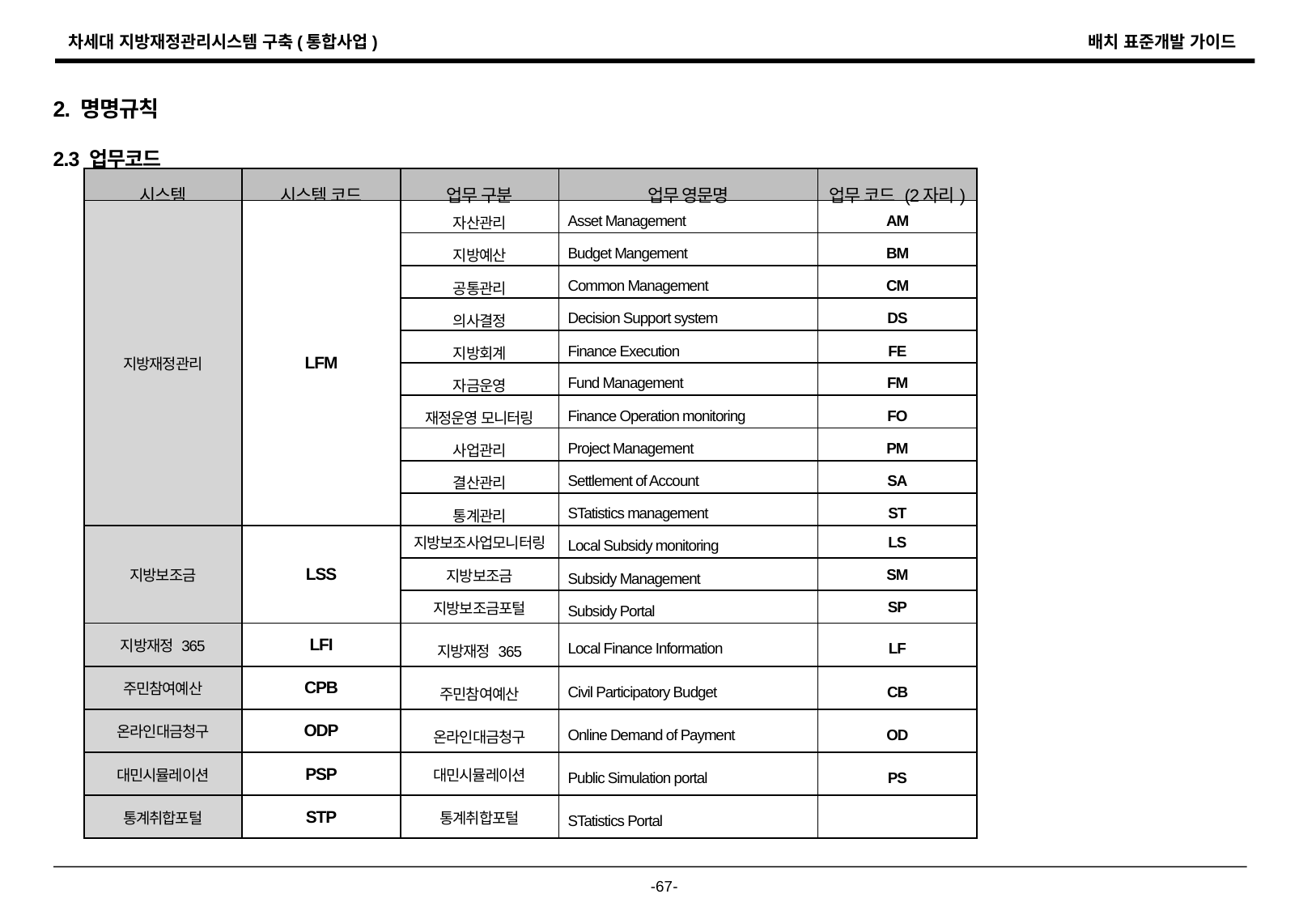

2. 명명규칙
2.3 업무코드
| 시스템 | 시스템 코드 | 업무 구분 | 업무 영문명 | 업무 코드 (2자리) |
| --- | --- | --- | --- | --- |
| 지방재정관리 | LFM | 자산관리 | Asset Management | AM |
|  |  | 지방예산 | Budget Mangement | BM |
|  |  | 공통관리 | Common Management | CM |
|  |  | 의사결정 | Decision Support system | DS |
|  |  | 지방회계 | Finance Execution | FE |
|  |  | 자금운영 | Fund Management | FM |
|  |  | 재정운영 모니터링 | Finance Operation monitoring | FO |
|  |  | 사업관리 | Project Management | PM |
|  |  | 결산관리 | Settlement of Account | SA |
|  |  | 통계관리 | STatistics management | ST |
| 지방보조금 | LSS | 지방보조사업모니터링 | Local Subsidy monitoring | LS |
|  |  | 지방보조금 | Subsidy Management | SM |
|  |  | 지방보조금포털 | Subsidy Portal | SP |
| 지방재정 365 | LFI | 지방재정 365 | Local Finance Information | LF |
| 주민참여예산 | CPB | 주민참여예산 | Civil Participatory Budget | CB |
| 온라인대금청구 | ODP | 온라인대금청구 | Online Demand of Payment | OD |
| 대민시뮬레이션 | PSP | 대민시뮬레이션 | Public Simulation portal | PS |
| 통계취합포털 | STP | 통계취합포털 | STatistics Portal |  |